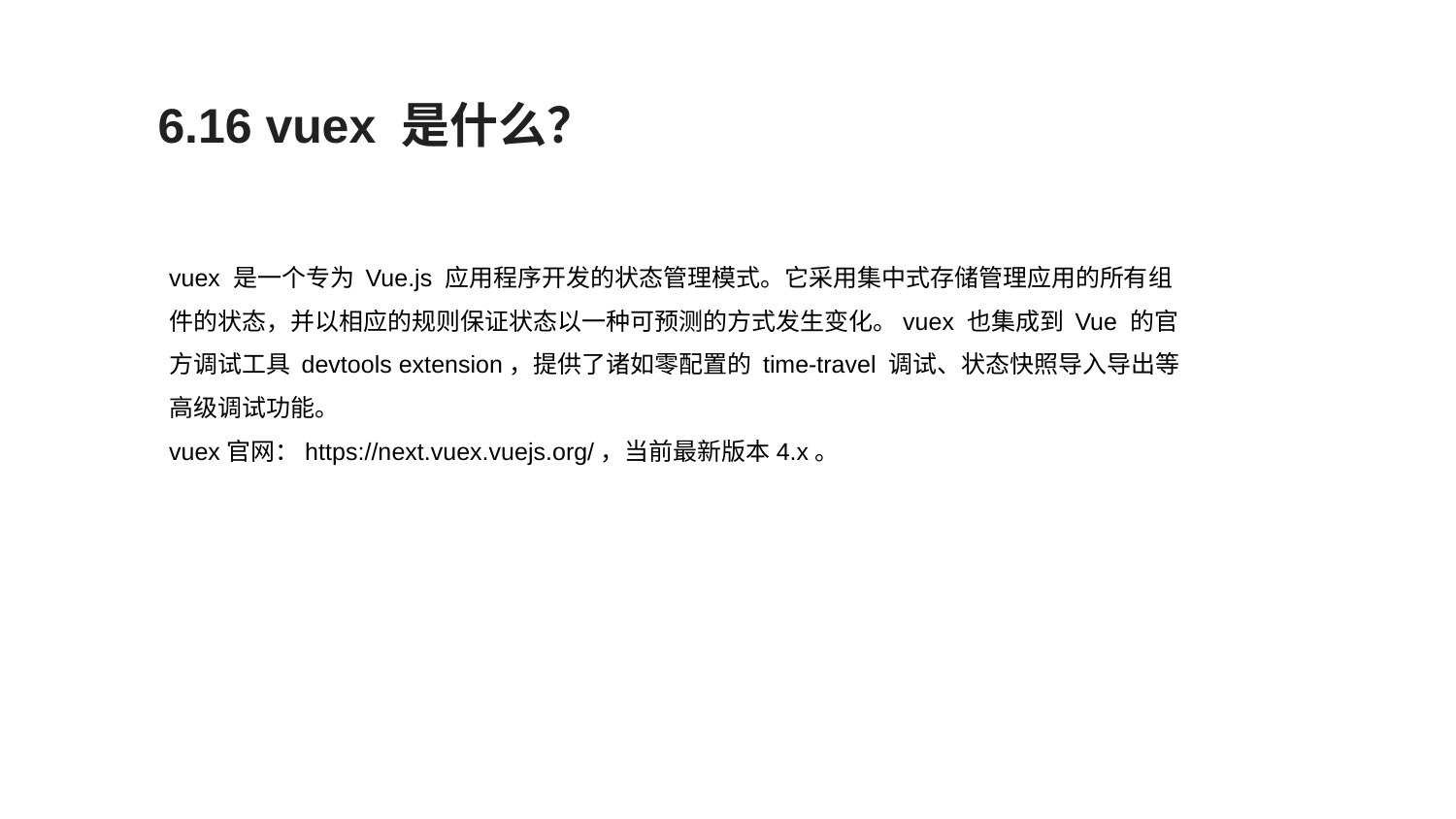

6.16 vuex 是什么？
vuex 是一个专为 Vue.js 应用程序开发的状态管理模式。它采用集中式存储管理应用的所有组件的状态，并以相应的规则保证状态以一种可预测的方式发生变化。vuex 也集成到 Vue 的官方调试工具 devtools extension，提供了诸如零配置的 time-travel 调试、状态快照导入导出等高级调试功能。
vuex官网：https://next.vuex.vuejs.org/，当前最新版本4.x。